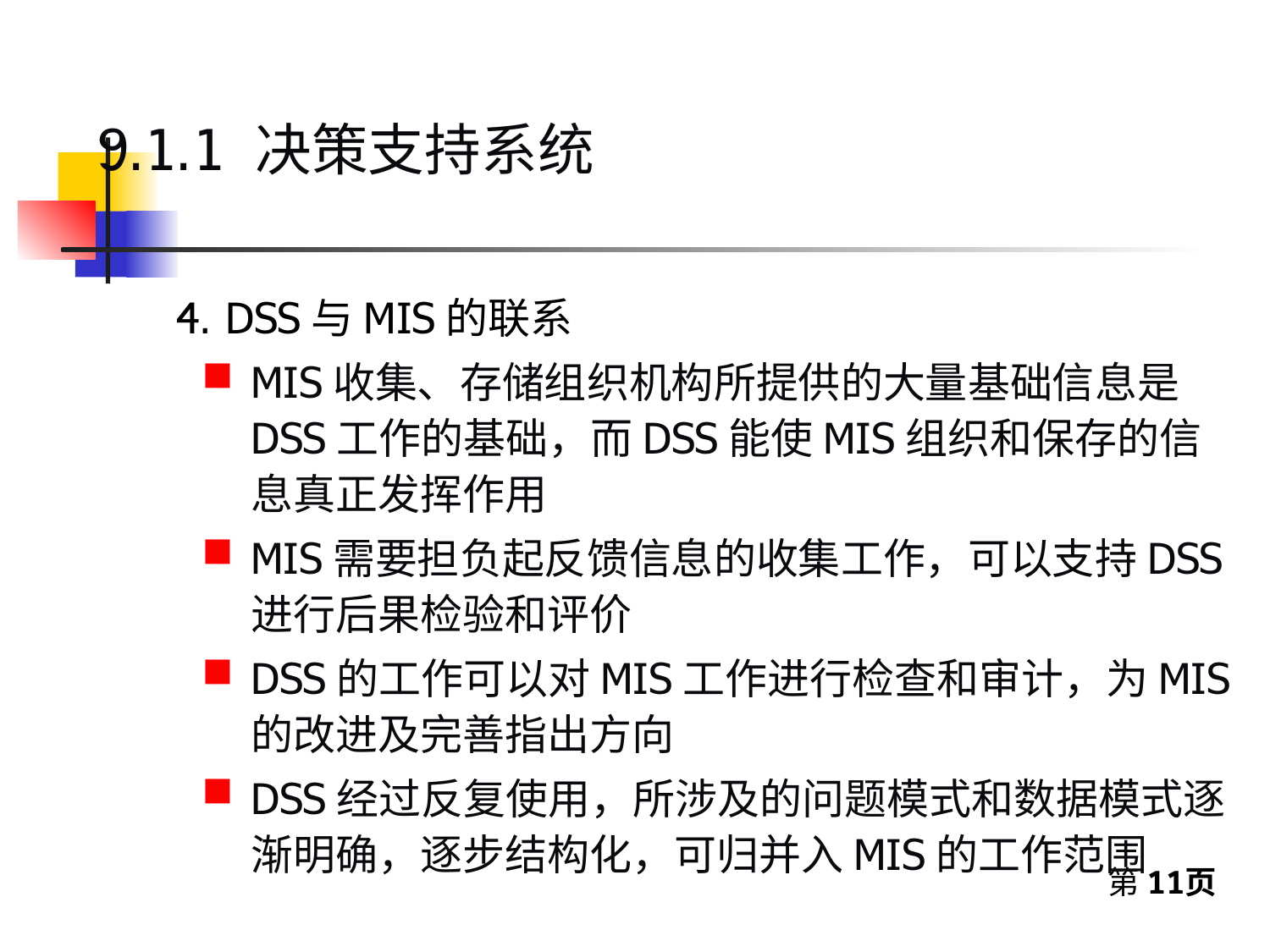

9.1.1 决策支持系统
4. DSS与MIS的联系
MIS收集、存储组织机构所提供的大量基础信息是DSS工作的基础，而DSS能使MIS组织和保存的信息真正发挥作用
MIS需要担负起反馈信息的收集工作，可以支持DSS进行后果检验和评价
DSS的工作可以对MIS工作进行检查和审计，为MIS的改进及完善指出方向
DSS经过反复使用，所涉及的问题模式和数据模式逐渐明确，逐步结构化，可归并入MIS的工作范围